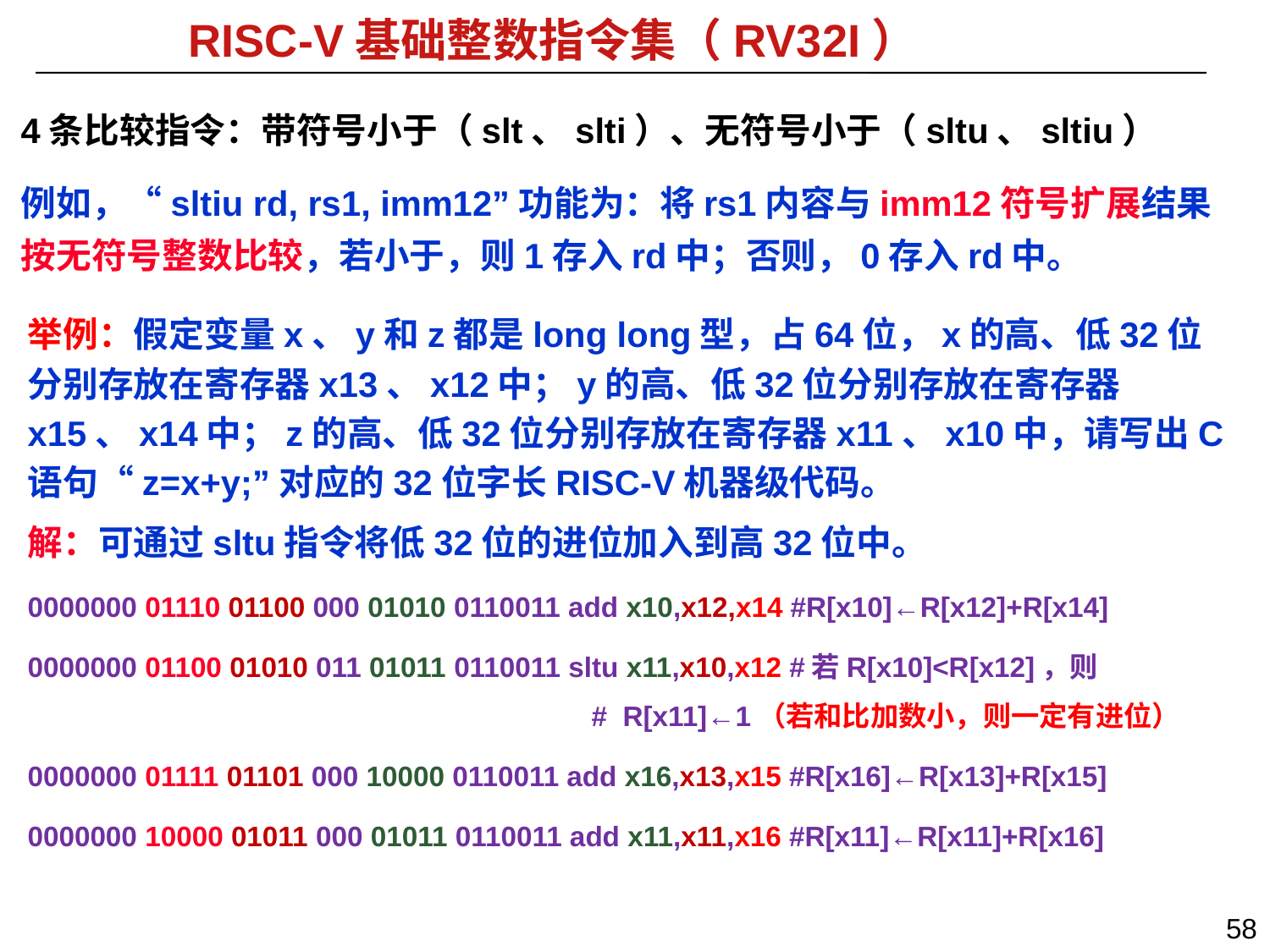

# RISC-V基础整数指令集（RV32I）
4条比较指令：带符号小于（slt、slti）、无符号小于（sltu、sltiu）
例如，“sltiu rd, rs1, imm12”功能为：将rs1内容与imm12符号扩展结果按无符号整数比较，若小于，则1存入rd中；否则，0存入rd中。
举例：假定变量x、y和z都是long long型，占64位，x的高、低32位分别存放在寄存器x13、x12中；y的高、低32位分别存放在寄存器x15、x14中；z的高、低32位分别存放在寄存器x11、x10中，请写出C语句“z=x+y;”对应的32位字长RISC-V机器级代码。
解：可通过sltu指令将低32位的进位加入到高32位中。
0000000 01110 01100 000 01010 0110011 add x10,x12,x14 #R[x10]←R[x12]+R[x14]
0000000 01100 01010 011 01011 0110011 sltu x11,x10,x12 #若R[x10]<R[x12]，则
                                                                        #  R[x11]←1（若和比加数小，则一定有进位）
0000000 01111 01101 000 10000 0110011 add x16,x13,x15 #R[x16]←R[x13]+R[x15]
0000000 10000 01011 000 01011 0110011 add x11,x11,x16 #R[x11]←R[x11]+R[x16]